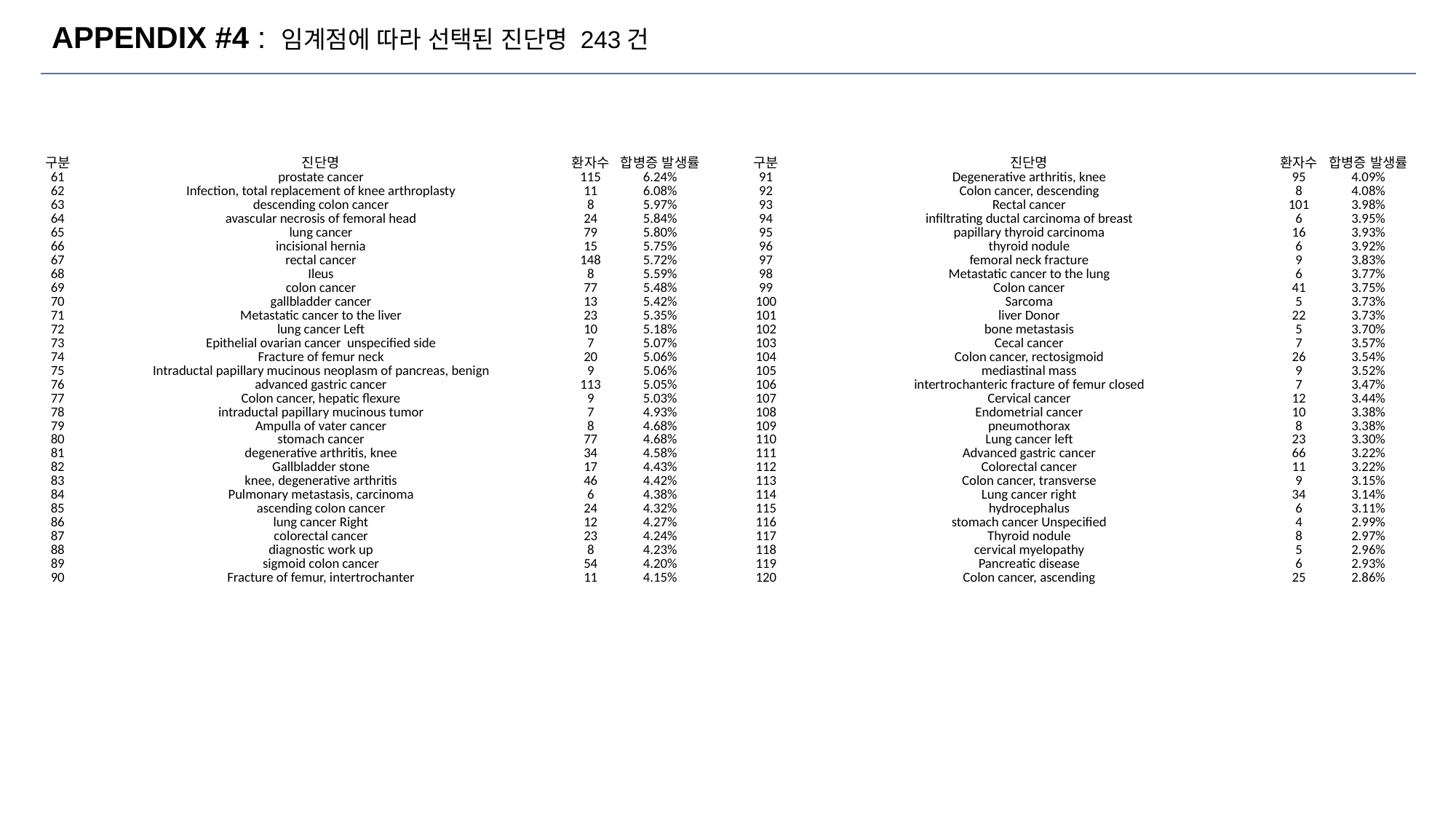

# APPENDIX #4 : 임계점에 따라 선택된 진단명 243건
| 구분 | 진단명 | 환자수 | 합병증 발생률 |
| --- | --- | --- | --- |
| 91 | Degenerative arthritis, knee | 95 | 4.09% |
| 92 | Colon cancer, descending | 8 | 4.08% |
| 93 | Rectal cancer | 101 | 3.98% |
| 94 | infiltrating ductal carcinoma of breast | 6 | 3.95% |
| 95 | papillary thyroid carcinoma | 16 | 3.93% |
| 96 | thyroid nodule | 6 | 3.92% |
| 97 | femoral neck fracture | 9 | 3.83% |
| 98 | Metastatic cancer to the lung | 6 | 3.77% |
| 99 | Colon cancer | 41 | 3.75% |
| 100 | Sarcoma | 5 | 3.73% |
| 101 | liver Donor | 22 | 3.73% |
| 102 | bone metastasis | 5 | 3.70% |
| 103 | Cecal cancer | 7 | 3.57% |
| 104 | Colon cancer, rectosigmoid | 26 | 3.54% |
| 105 | mediastinal mass | 9 | 3.52% |
| 106 | intertrochanteric fracture of femur closed | 7 | 3.47% |
| 107 | Cervical cancer | 12 | 3.44% |
| 108 | Endometrial cancer | 10 | 3.38% |
| 109 | pneumothorax | 8 | 3.38% |
| 110 | Lung cancer left | 23 | 3.30% |
| 111 | Advanced gastric cancer | 66 | 3.22% |
| 112 | Colorectal cancer | 11 | 3.22% |
| 113 | Colon cancer, transverse | 9 | 3.15% |
| 114 | Lung cancer right | 34 | 3.14% |
| 115 | hydrocephalus | 6 | 3.11% |
| 116 | stomach cancer Unspecified | 4 | 2.99% |
| 117 | Thyroid nodule | 8 | 2.97% |
| 118 | cervical myelopathy | 5 | 2.96% |
| 119 | Pancreatic disease | 6 | 2.93% |
| 120 | Colon cancer, ascending | 25 | 2.86% |
| 구분 | 진단명 | 환자수 | 합병증 발생률 |
| --- | --- | --- | --- |
| 61 | prostate cancer | 115 | 6.24% |
| 62 | Infection, total replacement of knee arthroplasty | 11 | 6.08% |
| 63 | descending colon cancer | 8 | 5.97% |
| 64 | avascular necrosis of femoral head | 24 | 5.84% |
| 65 | lung cancer | 79 | 5.80% |
| 66 | incisional hernia | 15 | 5.75% |
| 67 | rectal cancer | 148 | 5.72% |
| 68 | Ileus | 8 | 5.59% |
| 69 | colon cancer | 77 | 5.48% |
| 70 | gallbladder cancer | 13 | 5.42% |
| 71 | Metastatic cancer to the liver | 23 | 5.35% |
| 72 | lung cancer Left | 10 | 5.18% |
| 73 | Epithelial ovarian cancer unspecified side | 7 | 5.07% |
| 74 | Fracture of femur neck | 20 | 5.06% |
| 75 | Intraductal papillary mucinous neoplasm of pancreas, benign | 9 | 5.06% |
| 76 | advanced gastric cancer | 113 | 5.05% |
| 77 | Colon cancer, hepatic flexure | 9 | 5.03% |
| 78 | intraductal papillary mucinous tumor | 7 | 4.93% |
| 79 | Ampulla of vater cancer | 8 | 4.68% |
| 80 | stomach cancer | 77 | 4.68% |
| 81 | degenerative arthritis, knee | 34 | 4.58% |
| 82 | Gallbladder stone | 17 | 4.43% |
| 83 | knee, degenerative arthritis | 46 | 4.42% |
| 84 | Pulmonary metastasis, carcinoma | 6 | 4.38% |
| 85 | ascending colon cancer | 24 | 4.32% |
| 86 | lung cancer Right | 12 | 4.27% |
| 87 | colorectal cancer | 23 | 4.24% |
| 88 | diagnostic work up | 8 | 4.23% |
| 89 | sigmoid colon cancer | 54 | 4.20% |
| 90 | Fracture of femur, intertrochanter | 11 | 4.15% |